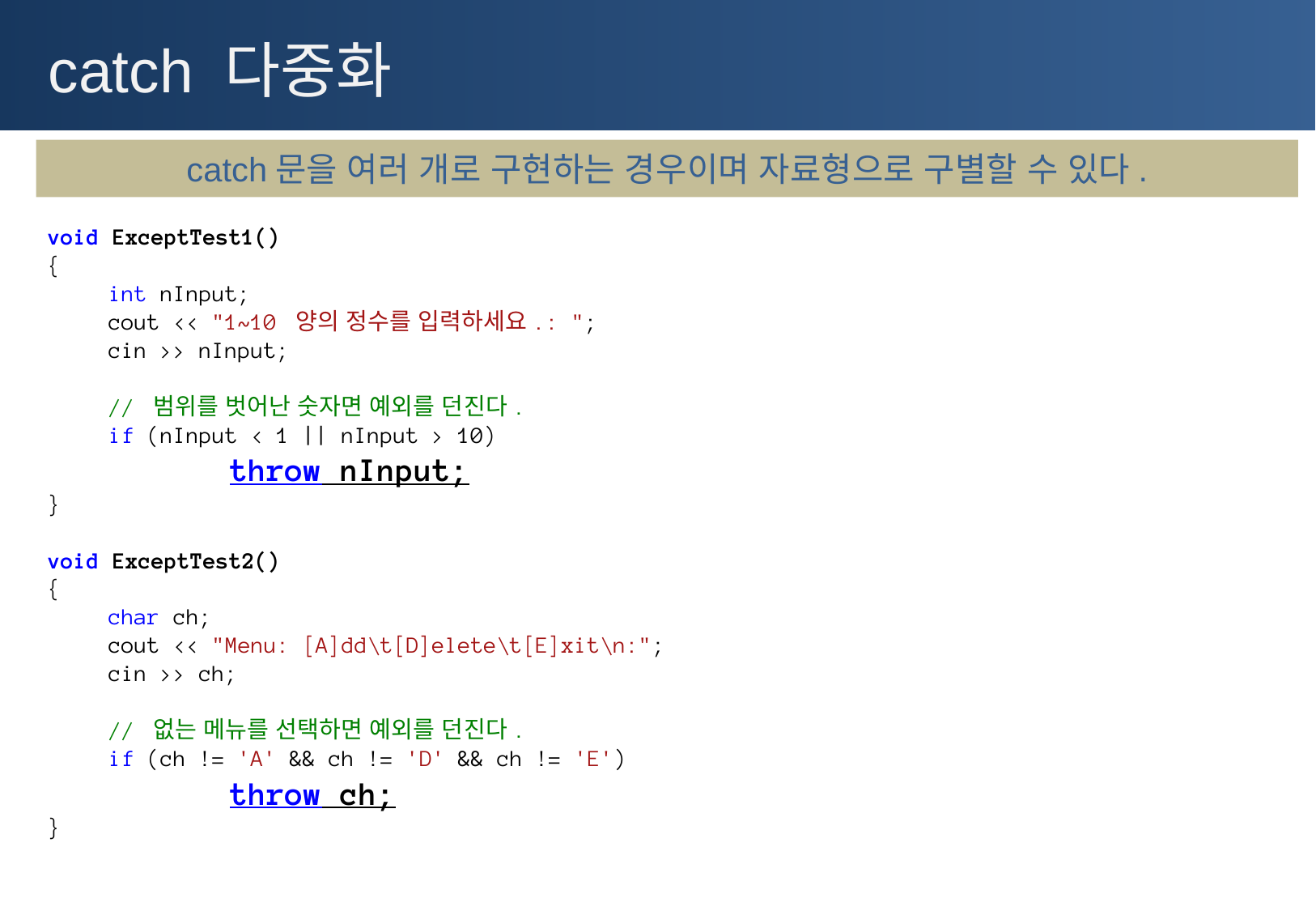

# catch 다중화
catch문을 여러 개로 구현하는 경우이며 자료형으로 구별할 수 있다.
void ExceptTest1()
{
int nInput;
cout << "1~10 양의 정수를 입력하세요.: ";
cin >> nInput;

// 범위를 벗어난 숫자면 예외를 던진다.
if (nInput < 1 || nInput > 10)
	throw nInput;
}

void ExceptTest2()
{
char ch;
cout << "Menu: [A]dd\t[D]elete\t[E]xit\n:";
cin >> ch;

// 없는 메뉴를 선택하면 예외를 던진다.
if (ch != 'A' && ch != 'D' && ch != 'E')
	throw ch;
}